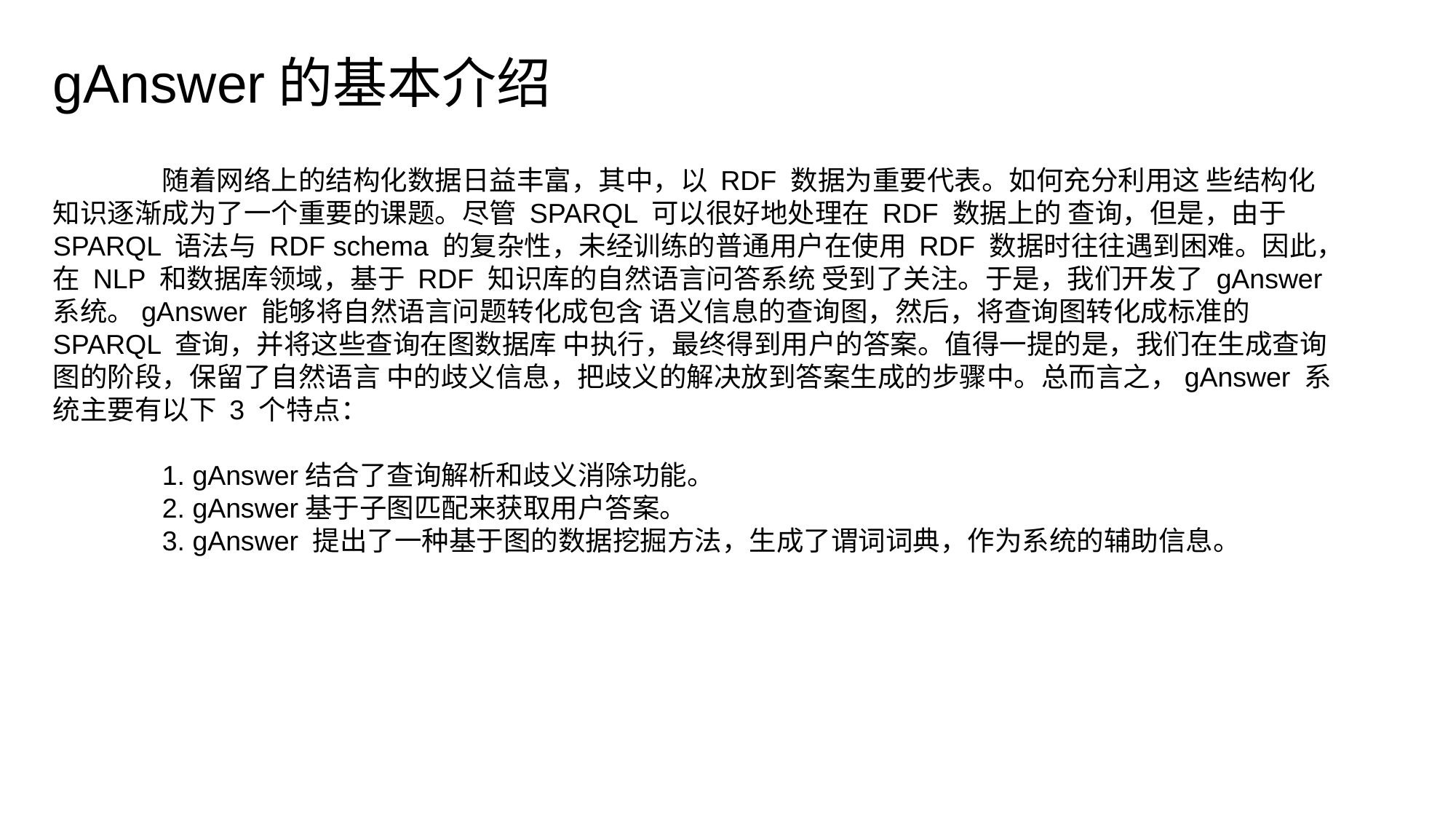

gAnswer的基本介绍
	随着网络上的结构化数据日益丰富，其中，以 RDF 数据为重要代表。如何充分利用这 些结构化知识逐渐成为了一个重要的课题。尽管 SPARQL 可以很好地处理在 RDF 数据上的 查询，但是，由于SPARQL 语法与 RDF schema 的复杂性，未经训练的普通用户在使用 RDF 数据时往往遇到困难。因此，在 NLP 和数据库领域，基于 RDF 知识库的自然语言问答系统 受到了关注。于是，我们开发了 gAnswer 系统。gAnswer 能够将自然语言问题转化成包含 语义信息的查询图，然后，将查询图转化成标准的 SPARQL 查询，并将这些查询在图数据库 中执行，最终得到用户的答案。值得一提的是，我们在生成查询图的阶段，保留了自然语言 中的歧义信息，把歧义的解决放到答案生成的步骤中。总而言之，gAnswer 系统主要有以下 3 个特点：

 	1. gAnswer结合了查询解析和歧义消除功能。
	2. gAnswer基于子图匹配来获取用户答案。
 	3. gAnswer 提出了一种基于图的数据挖掘方法，生成了谓词词典，作为系统的辅助信息。